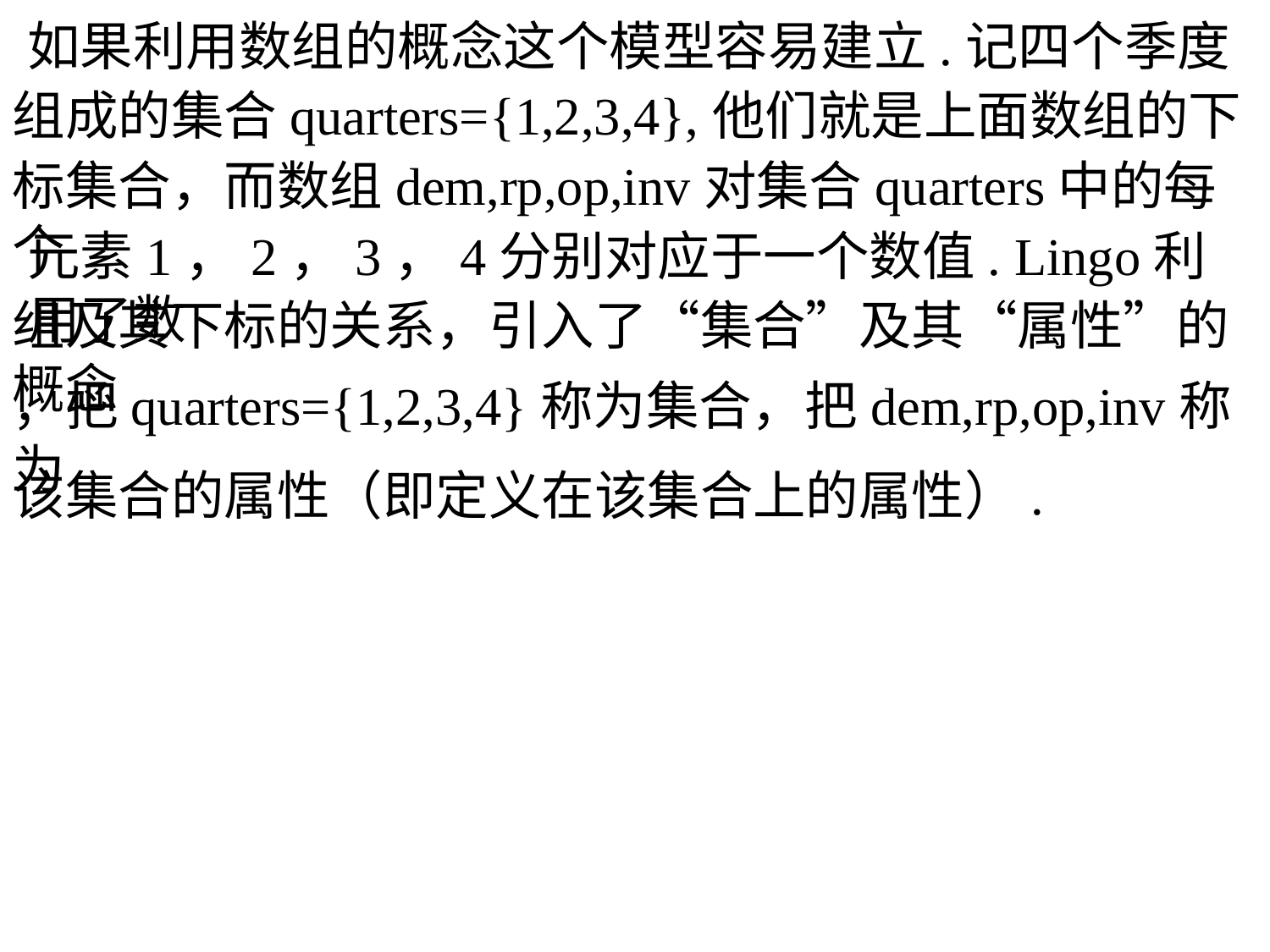

如果利用数组的概念这个模型容易建立.记四个季度
组成的集合quarters={1,2,3,4},他们就是上面数组的下
标集合，而数组dem,rp,op,inv对集合quarters中的每个
元素1，2，3，4分别对应于一个数值. Lingo利用了数
组及其下标的关系，引入了“集合”及其“属性”的概念
，把quarters={1,2,3,4}称为集合，把dem,rp,op,inv称为
该集合的属性（即定义在该集合上的属性）.